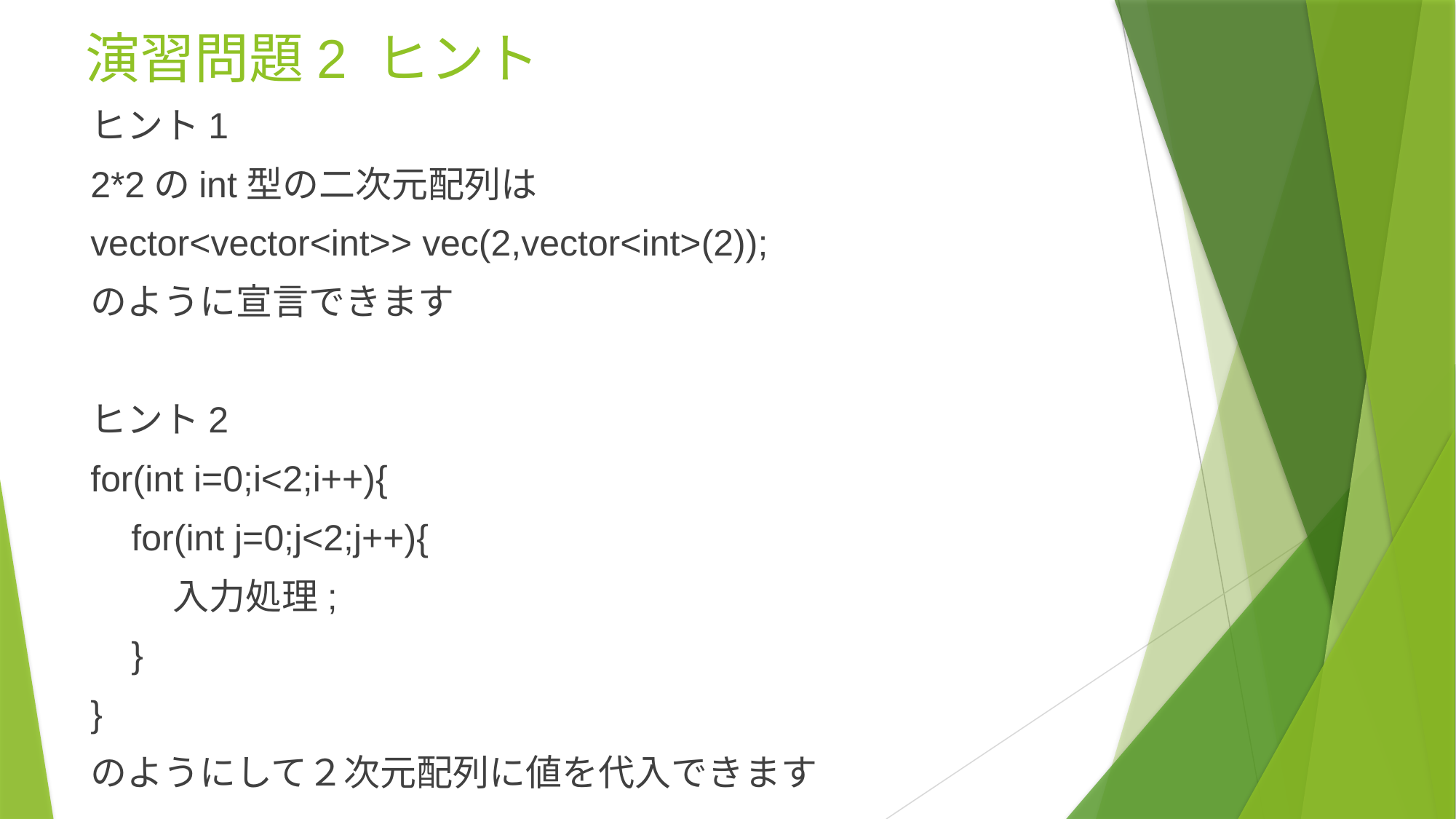

# 演習問題2 ヒント
ヒント1
2*2のint型の二次元配列は
vector<vector<int>> vec(2,vector<int>(2));
のように宣言できます

ヒント2
for(int i=0;i<2;i++){
    for(int j=0;j<2;j++){
         入力処理;
    }
}
のようにして２次元配列に値を代入できます